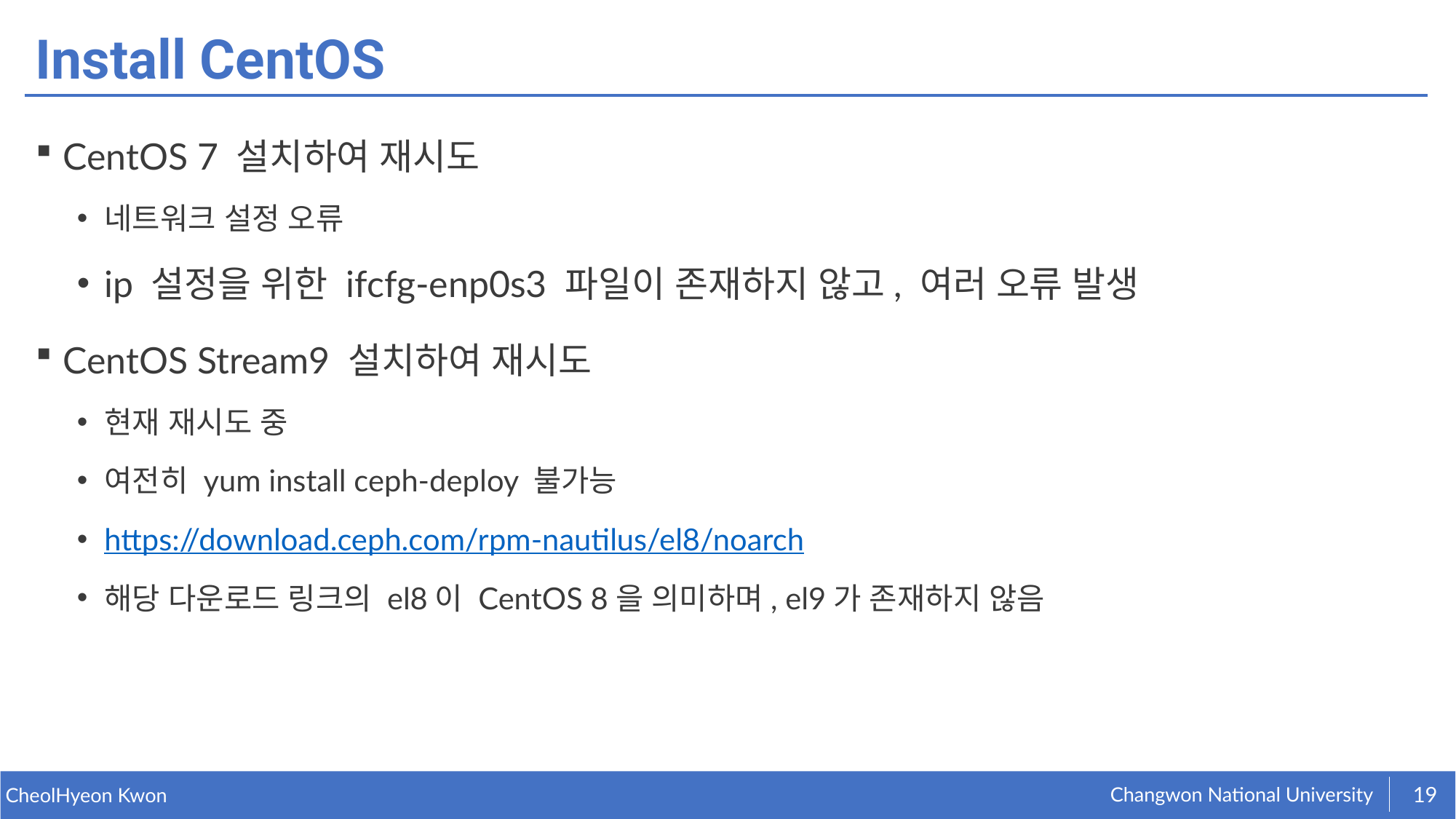

# Install CentOS
CentOS 7 설치하여 재시도
네트워크 설정 오류
ip 설정을 위한 ifcfg-enp0s3 파일이 존재하지 않고, 여러 오류 발생
CentOS Stream9 설치하여 재시도
현재 재시도 중
여전히 yum install ceph-deploy 불가능
https://download.ceph.com/rpm-nautilus/el8/noarch
해당 다운로드 링크의 el8이 CentOS 8을 의미하며, el9가 존재하지 않음

19